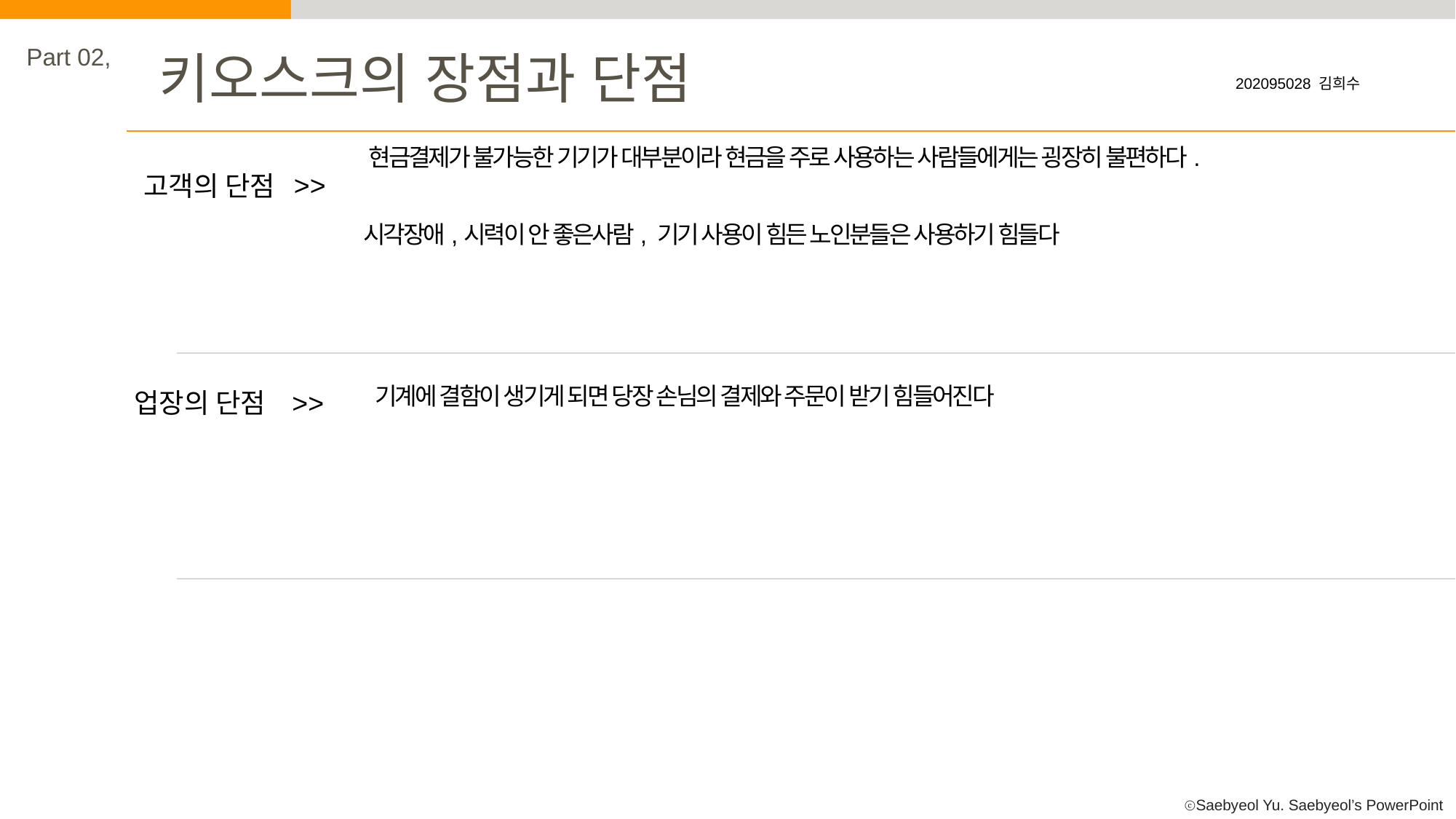

Part 02,
키오스크의 장점과 단점
202095028 김희수
현금결제가 불가능한 기기가 대부분이라 현금을 주로 사용하는 사람들에게는 굉장히 불편하다.
고객의 단점
>>
시각장애,시력이 안 좋은사람, 기기 사용이 힘든 노인분들은 사용하기 힘들다

기계에 결함이 생기게 되면 당장 손님의 결제와 주문이 받기 힘들어진다
업장의 단점

>>